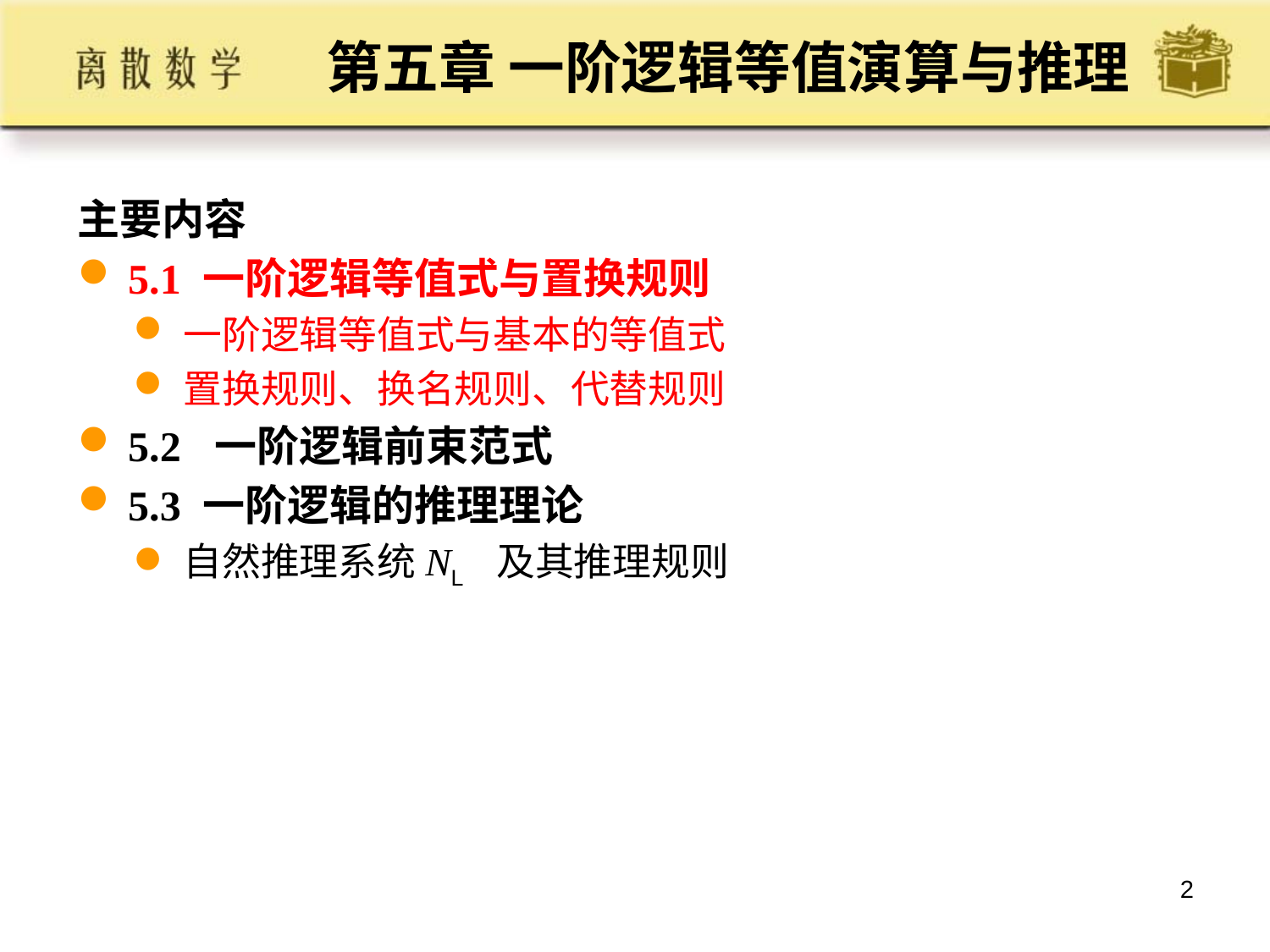

# 第五章 一阶逻辑等值演算与推理
主要内容
5.1 一阶逻辑等值式与置换规则
一阶逻辑等值式与基本的等值式
置换规则、换名规则、代替规则
5.2  一阶逻辑前束范式
5.3 一阶逻辑的推理理论
自然推理系统NL    及其推理规则

2